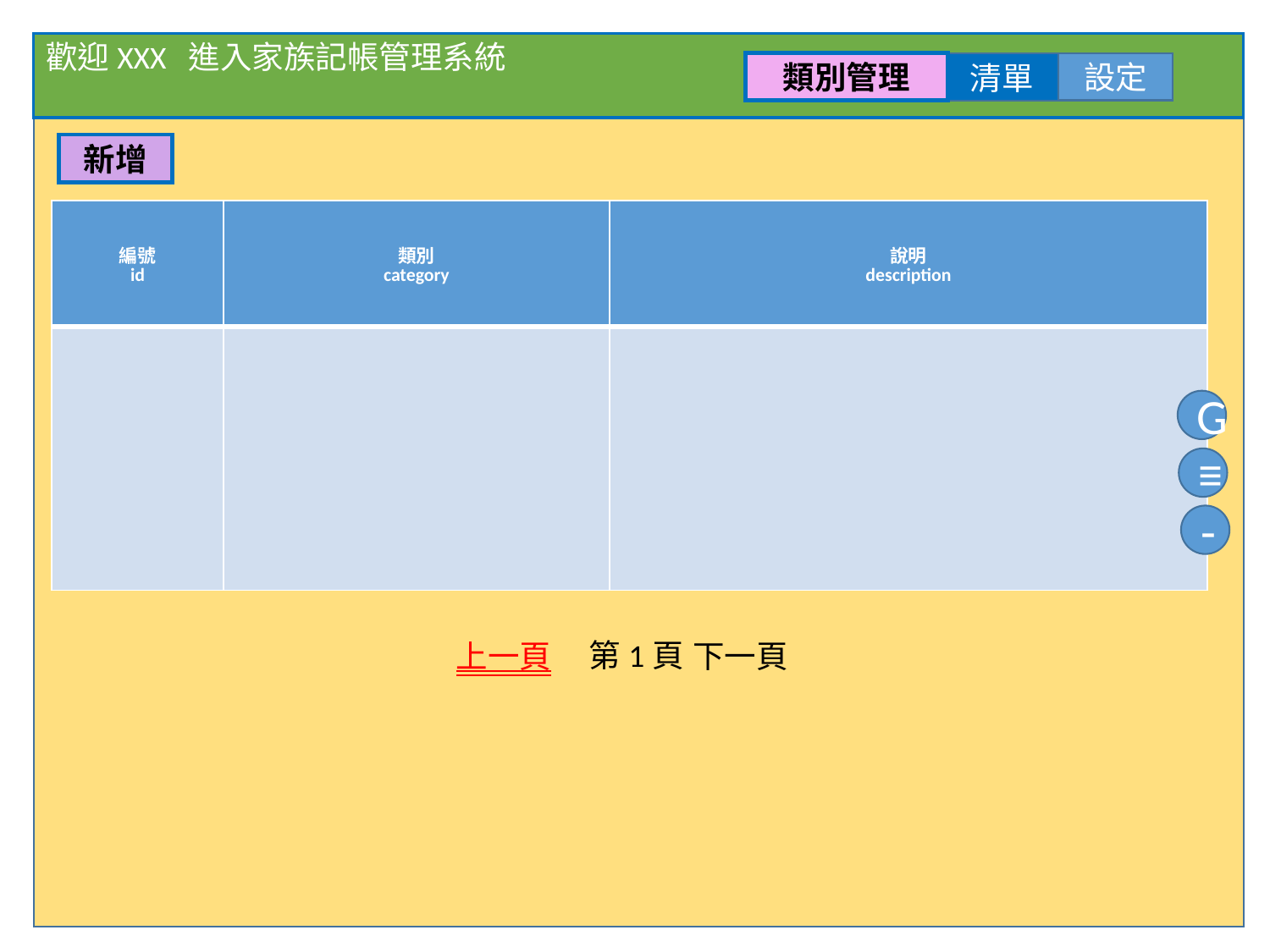

歡迎XXX  進入家族記帳管理系統
類別管理
設定
清單

新增
| 編號 id | 類別 category | 說明 description |
| --- | --- | --- |
|  |  |  |
G
≡
-
第1頁
下一頁
上一頁